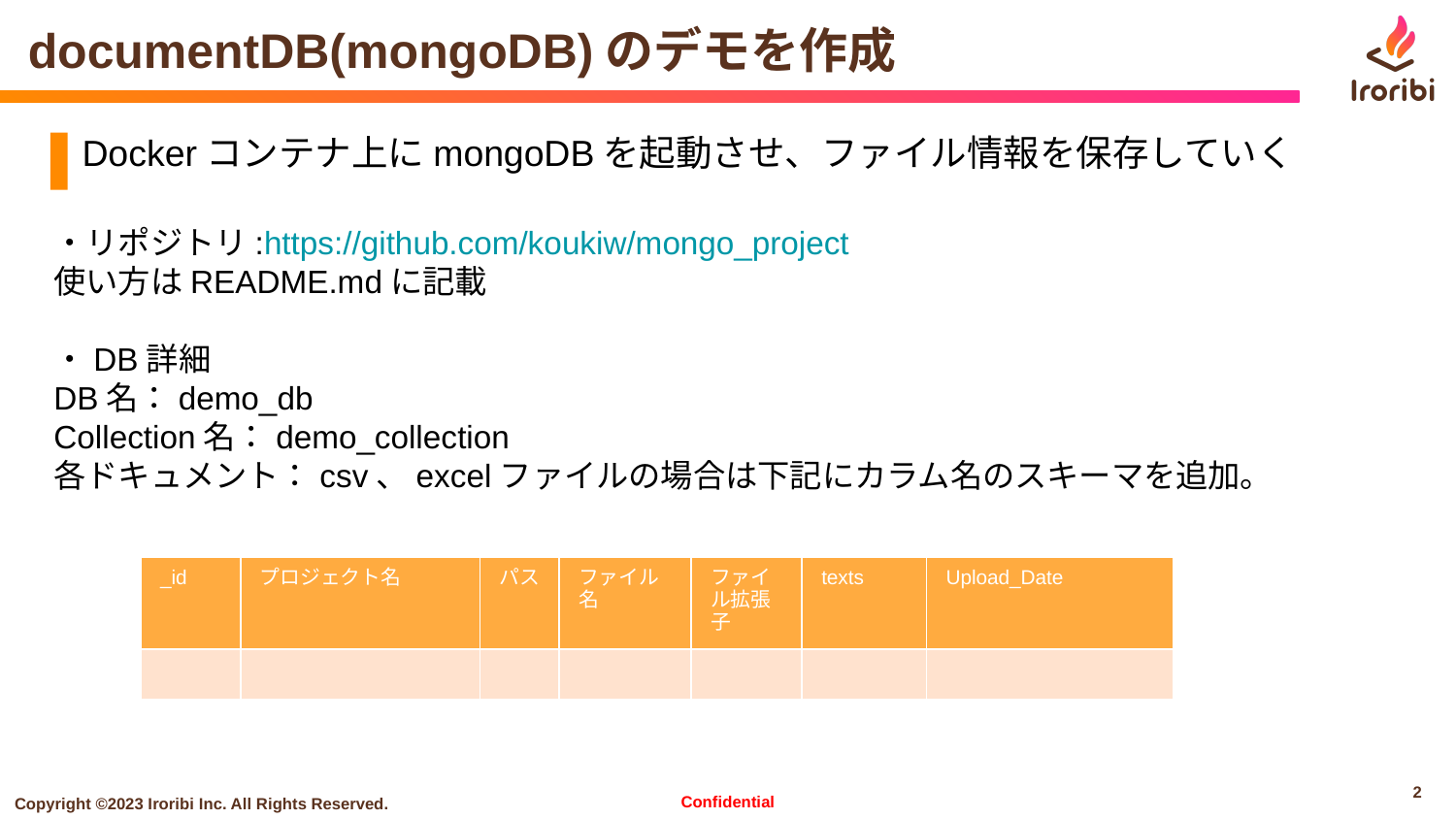

# documentDB(mongoDB)のデモを作成
Dockerコンテナ上にmongoDBを起動させ、ファイル情報を保存していく

・リポジトリ:https://github.com/koukiw/mongo_project
使い方はREADME.mdに記載

・DB詳細
DB名：demo_db
Collection名：demo_collection
各ドキュメント：csv、excelファイルの場合は下記にカラム名のスキーマを追加。

| \_id | プロジェクト名 | パス | ファイル名 | ファイル拡張子 | texts | Upload\_Date |
| --- | --- | --- | --- | --- | --- | --- |
|  |  |  |  |  |  |  |
2